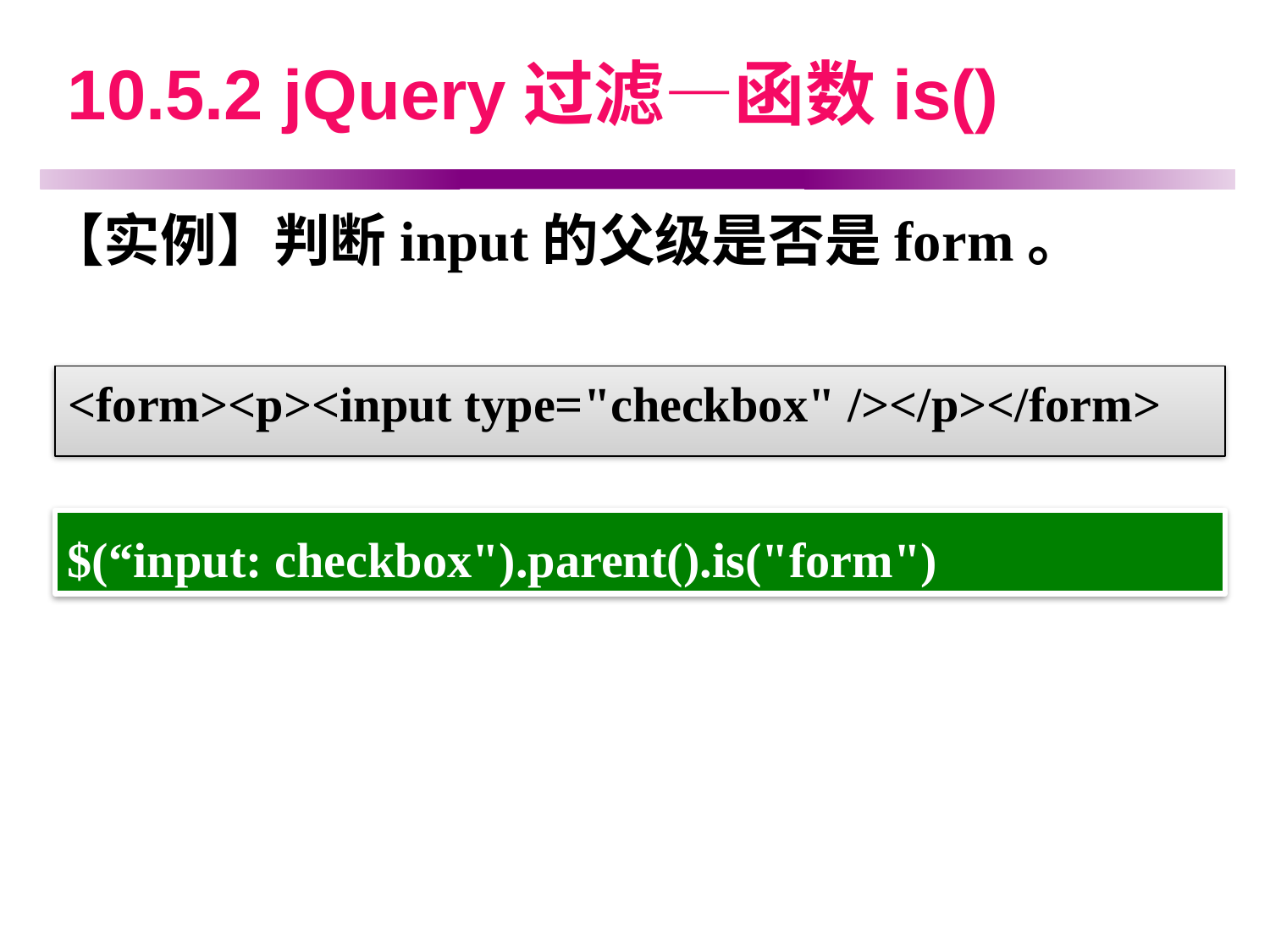

# 10.5.2 jQuery过滤—函数is()
【实例】判断input的父级是否是form。
<form><p><input type="checkbox" /></p></form>
$(“input: checkbox").parent().is("form")